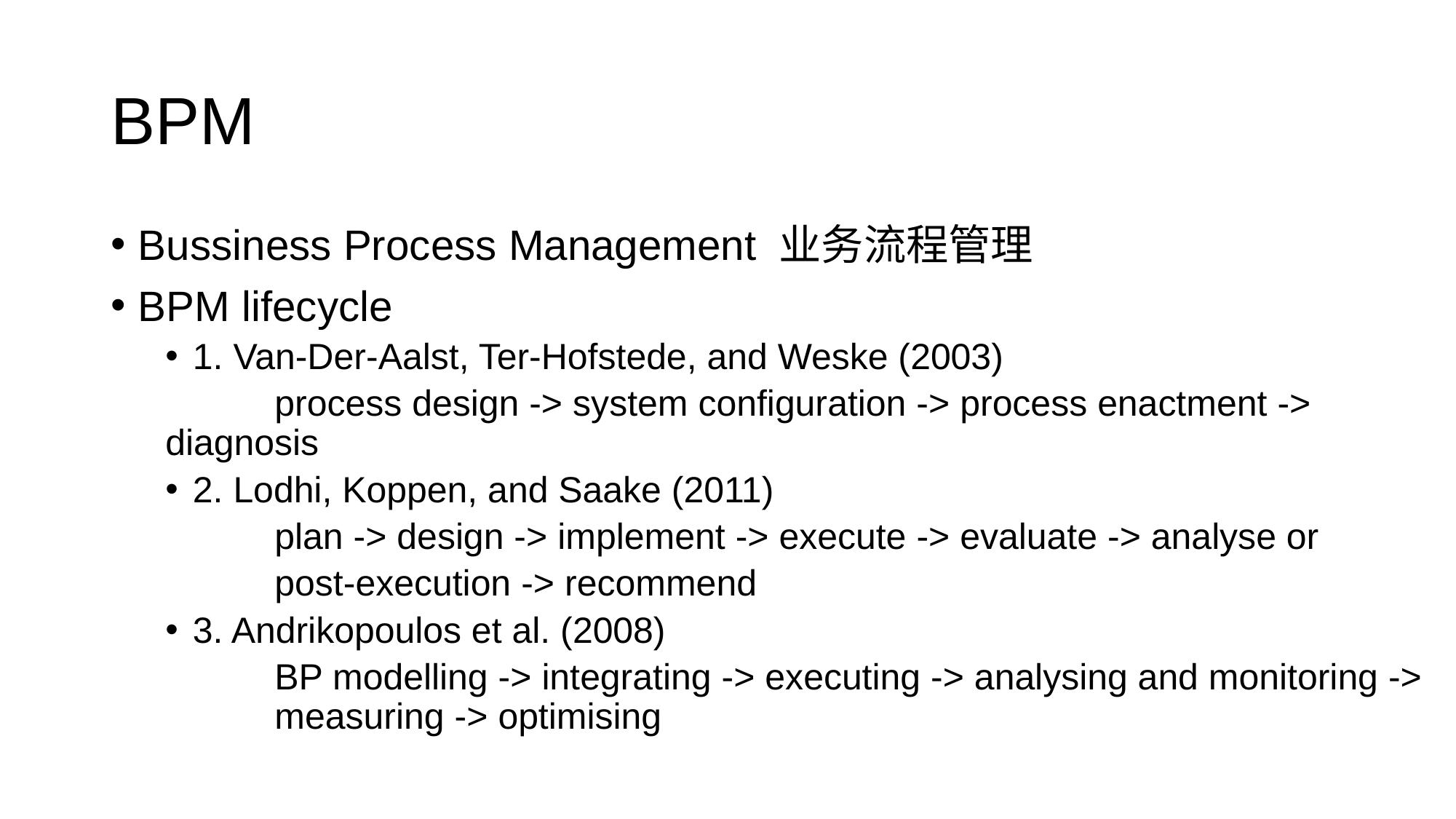

# BPM
Bussiness Process Management 业务流程管理
BPM lifecycle
1. Van-Der-Aalst, Ter-Hofstede, and Weske (2003)
	process design -> system configuration -> process enactment -> diagnosis
2. Lodhi, Koppen, and Saake (2011)
	plan -> design -> implement -> execute -> evaluate -> analyse or
	post-execution -> recommend
3. Andrikopoulos et al. (2008)
	BP modelling -> integrating -> executing -> analysing and monitoring ->  	measuring -> optimising